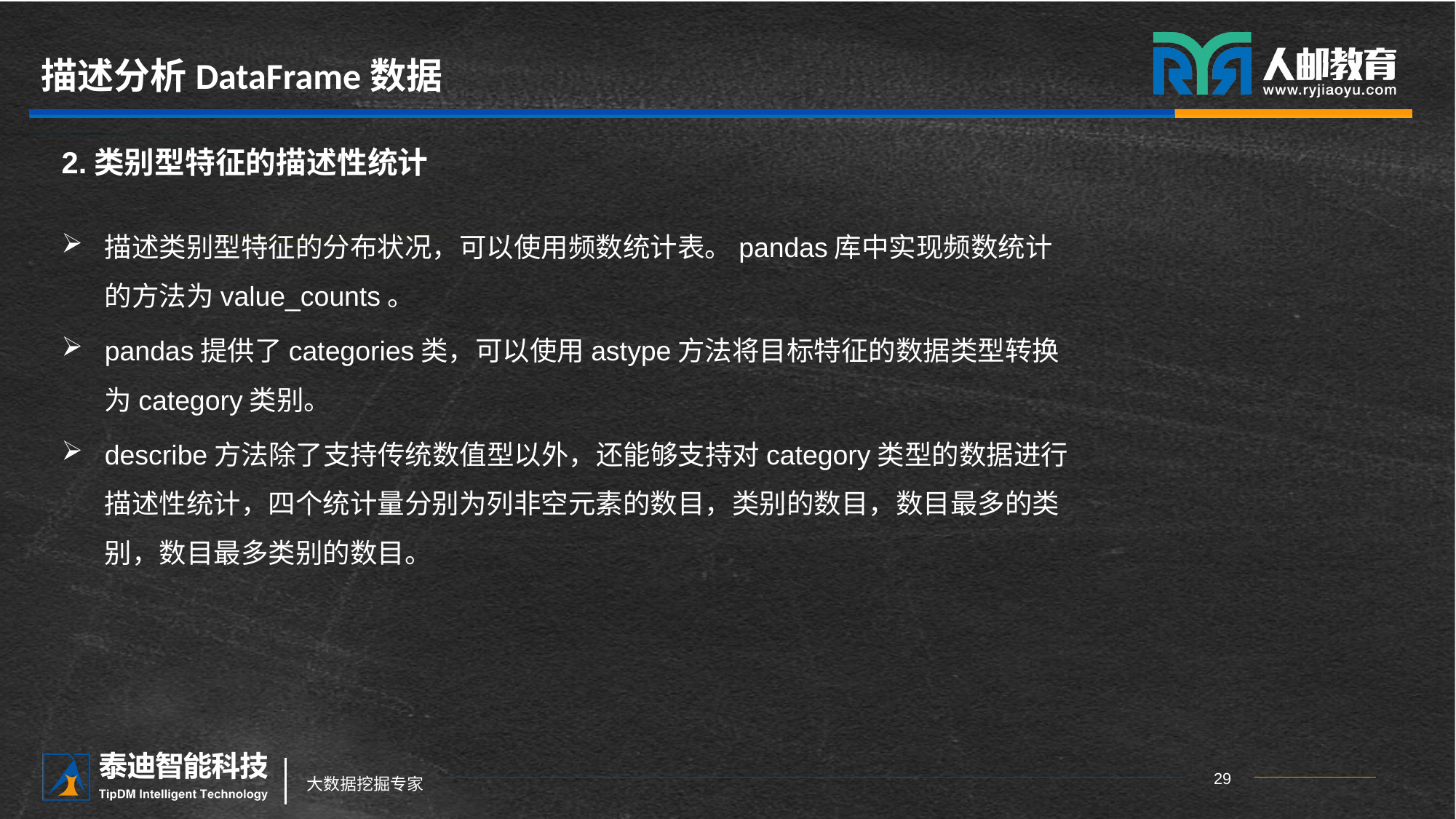

# 描述分析DataFrame数据
2.类别型特征的描述性统计
描述类别型特征的分布状况，可以使用频数统计表。pandas库中实现频数统计的方法为value_counts。
pandas提供了categories类，可以使用astype方法将目标特征的数据类型转换为category类别。
describe方法除了支持传统数值型以外，还能够支持对category类型的数据进行描述性统计，四个统计量分别为列非空元素的数目，类别的数目，数目最多的类别，数目最多类别的数目。